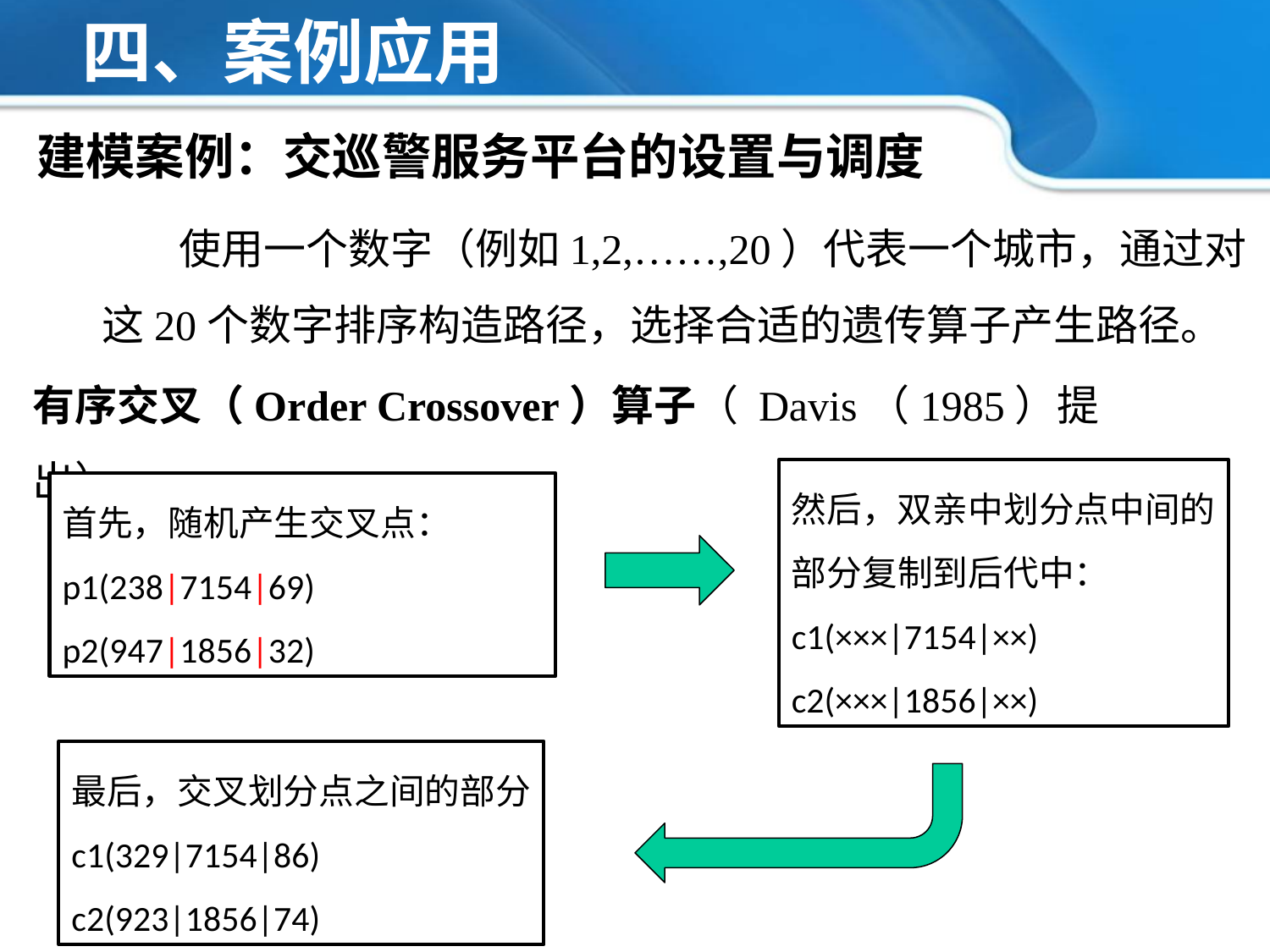

四、案例应用
建模案例：交巡警服务平台的设置与调度
       使用一个数字（例如1,2,……,20）代表一个城市，通过对这20个数字排序构造路径，选择合适的遗传算子产生路径。
有序交叉（Order Crossover）算子（ Davis（1985）提出）
然后，双亲中划分点中间的
部分复制到后代中：
c1(×××|7154|××)
c2(×××|1856|××)
首先，随机产生交叉点：p1(238|7154|69)
p2(947|1856|32)

最后，交叉划分点之间的部分
c1(329|7154|86)
c2(923|1856|74)